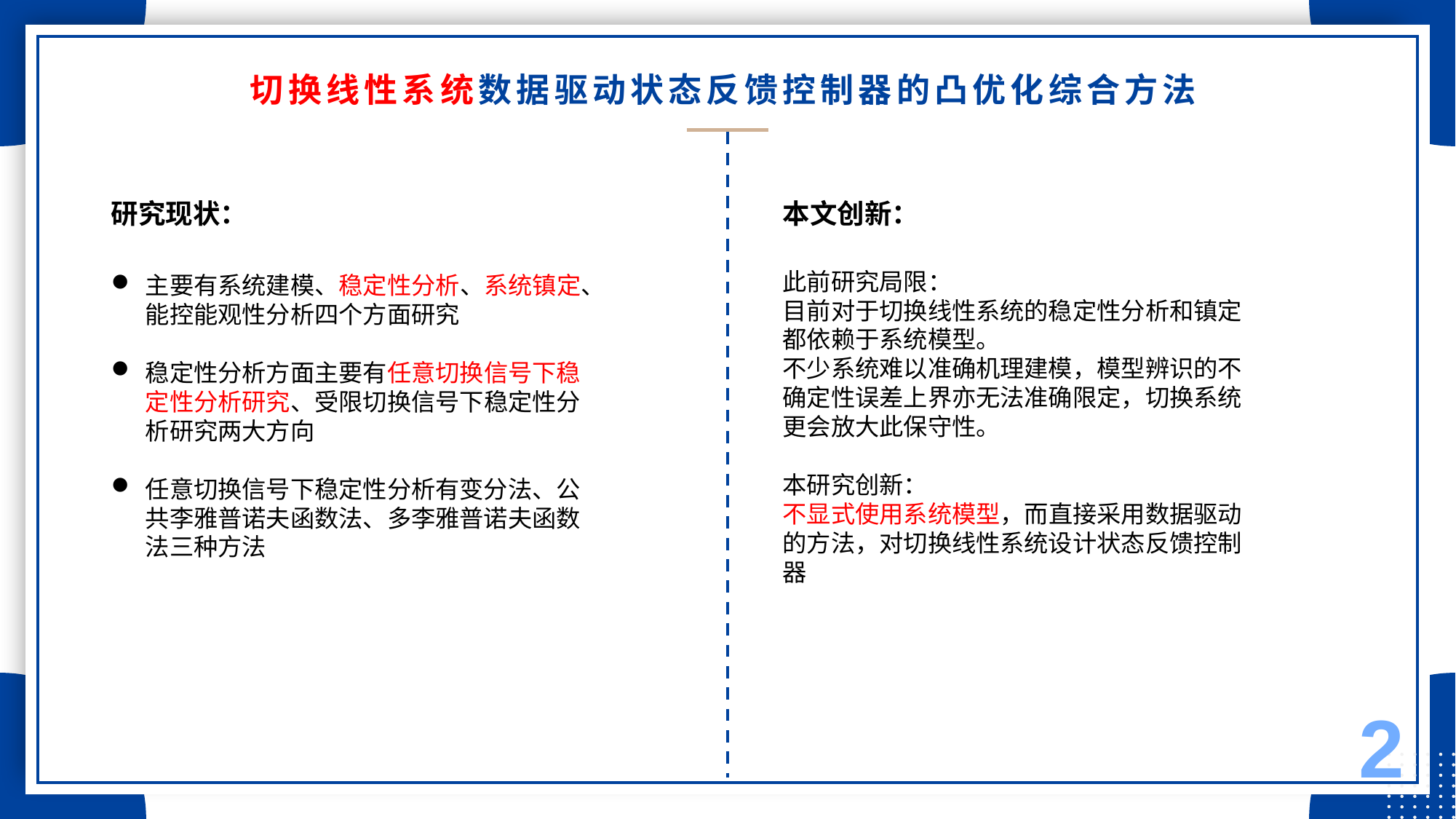

# 切换线性系统数据驱动状态反馈控制器的凸优化综合方法
研究现状：
本文创新：
此前研究局限：
目前对于切换线性系统的稳定性分析和镇定都依赖于系统模型。
不少系统难以准确机理建模，模型辨识的不确定性误差上界亦无法准确限定，切换系统更会放大此保守性。

本研究创新：
不显式使用系统模型，而直接采用数据驱动的方法，对切换线性系统设计状态反馈控制器
主要有系统建模、稳定性分析、系统镇定、能控能观性分析四个方面研究

稳定性分析方面主要有任意切换信号下稳定性分析研究、受限切换信号下稳定性分析研究两大方向

任意切换信号下稳定性分析有变分法、公共李雅普诺夫函数法、多李雅普诺夫函数法三种方法
2